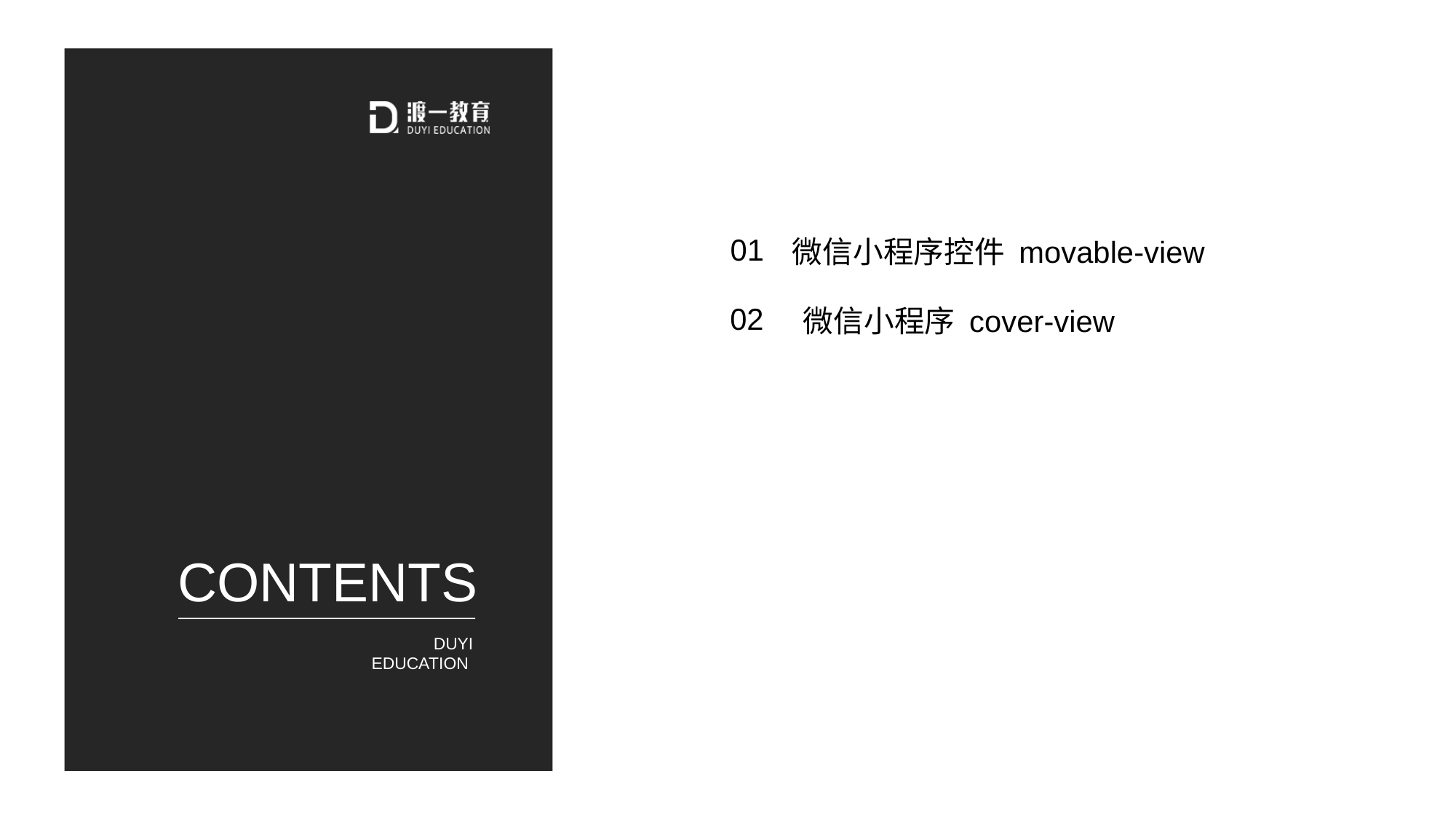

# 01
微信小程序控件 movable-view
02
微信小程序 cover-view